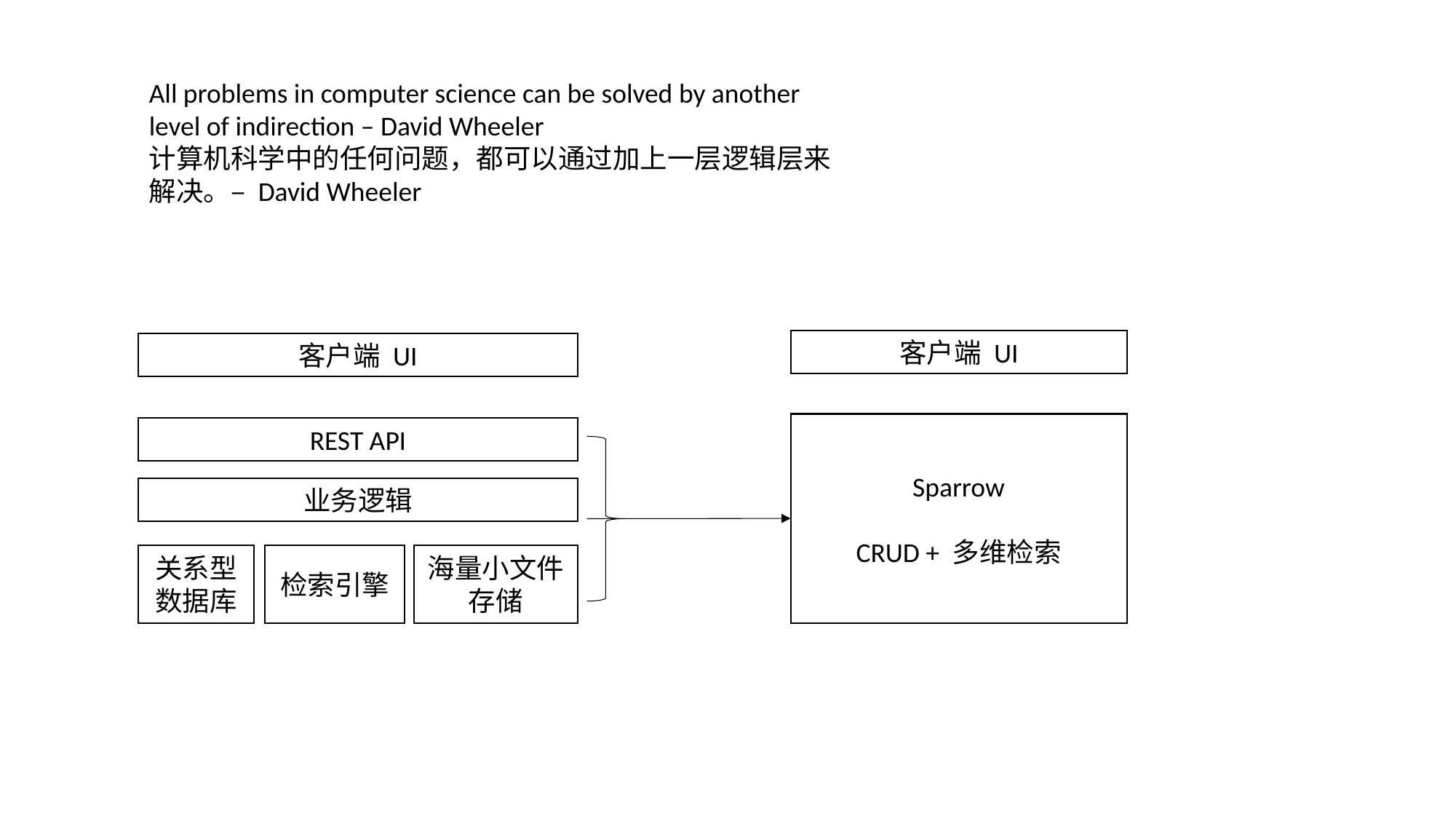

All problems in computer science can be solved by another level of indirection – David Wheeler
计算机科学中的任何问题，都可以通过加上一层逻辑层来解决。– David Wheeler
客户端 UI
客户端 UI
Sparrow

CRUD + 多维检索
REST API

业务逻辑
关系型
数据库
检索引擎
海量小文件
存储